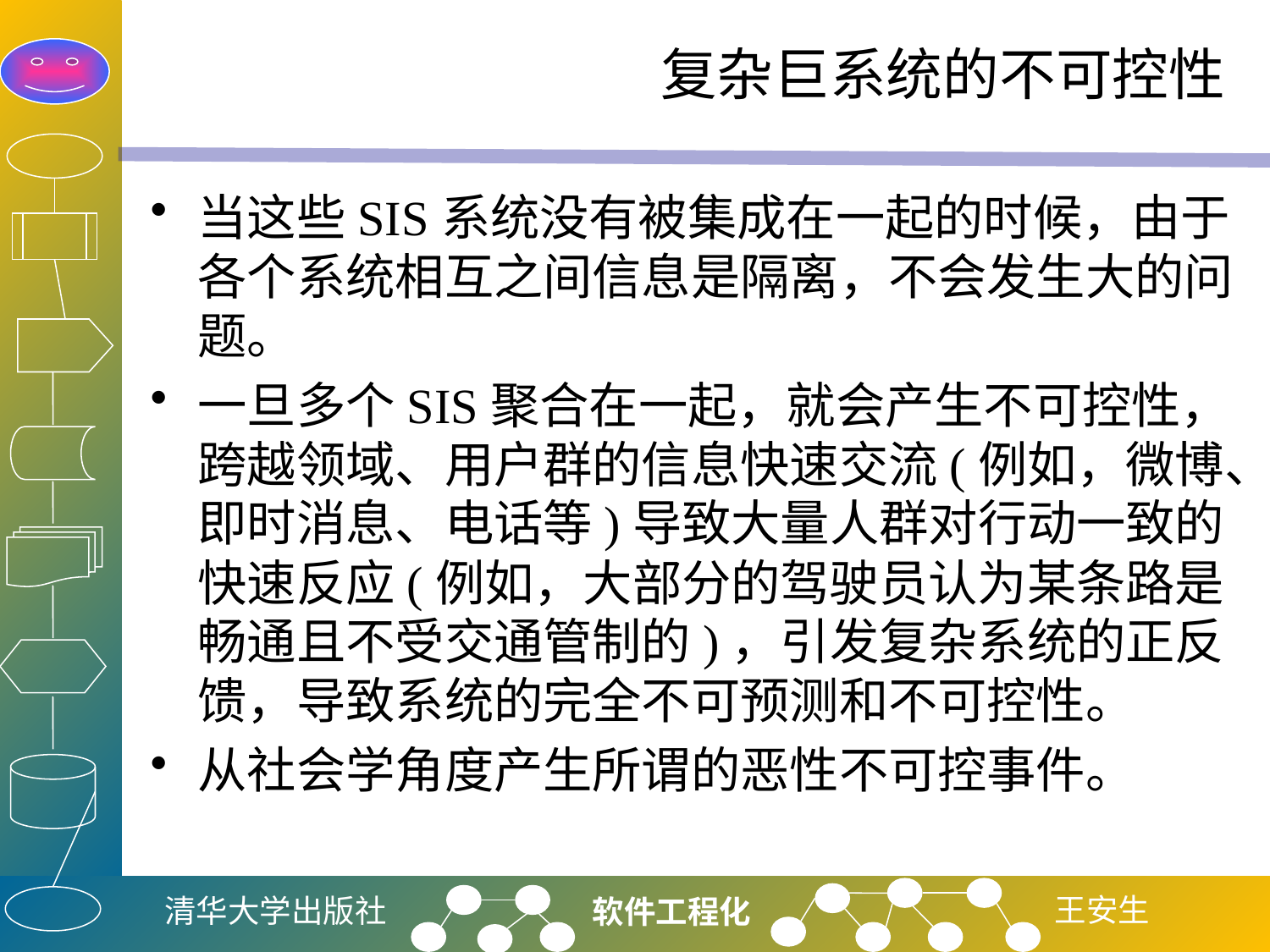

# 复杂巨系统的不可控性
当这些SIS系统没有被集成在一起的时候，由于各个系统相互之间信息是隔离，不会发生大的问题。
一旦多个SIS聚合在一起，就会产生不可控性，跨越领域、用户群的信息快速交流(例如，微博、即时消息、电话等)导致大量人群对行动一致的快速反应(例如，大部分的驾驶员认为某条路是畅通且不受交通管制的)，引发复杂系统的正反馈，导致系统的完全不可预测和不可控性。
从社会学角度产生所谓的恶性不可控事件。